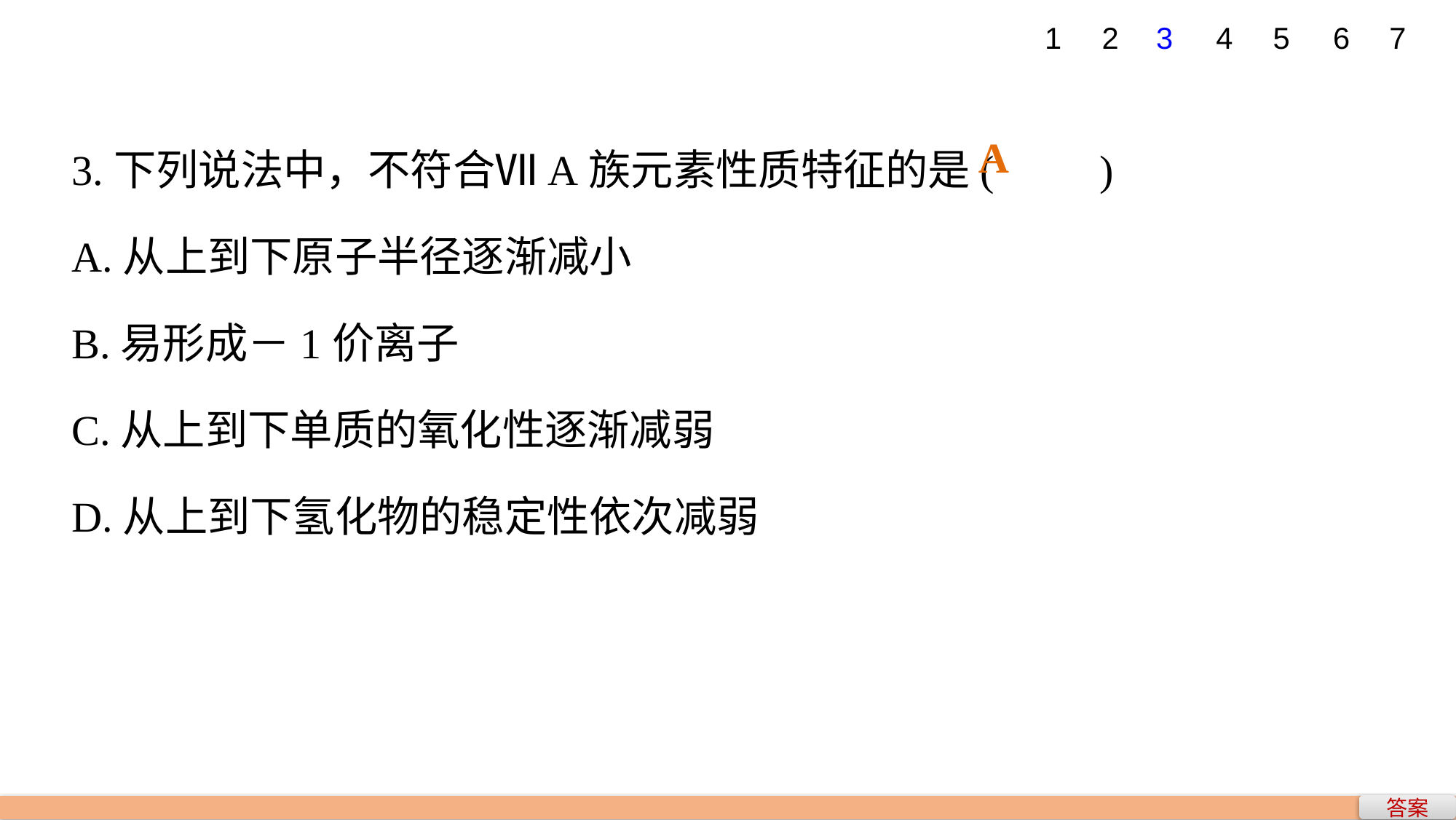

1
2
3
4
5
6
7
3.下列说法中，不符合ⅦA族元素性质特征的是(　　)
A.从上到下原子半径逐渐减小
B.易形成－1价离子
C.从上到下单质的氧化性逐渐减弱
D.从上到下氢化物的稳定性依次减弱
A
答案